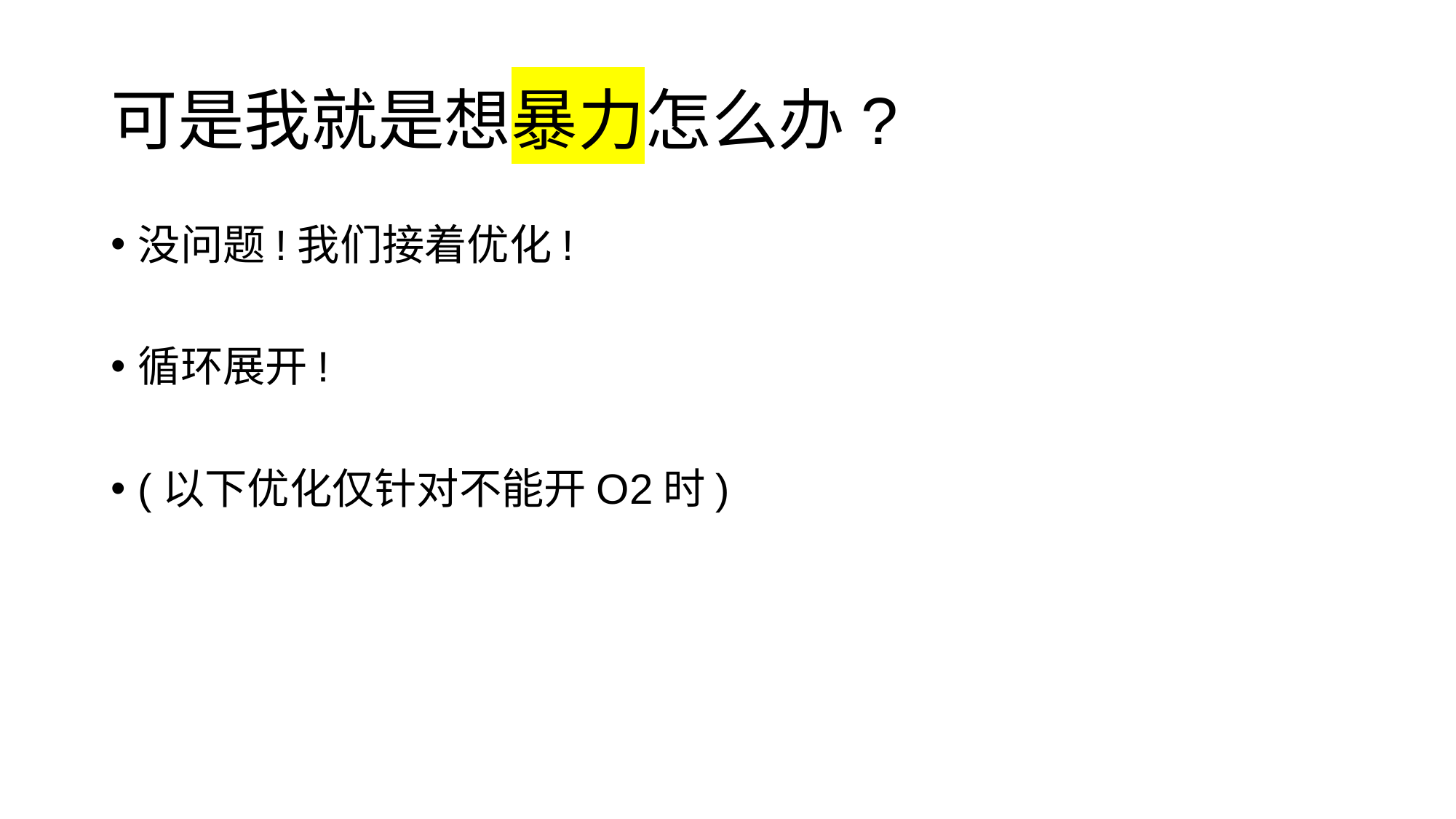

# 可是我就是想暴力怎么办?
没问题!我们接着优化!

循环展开!

(以下优化仅针对不能开O2时)